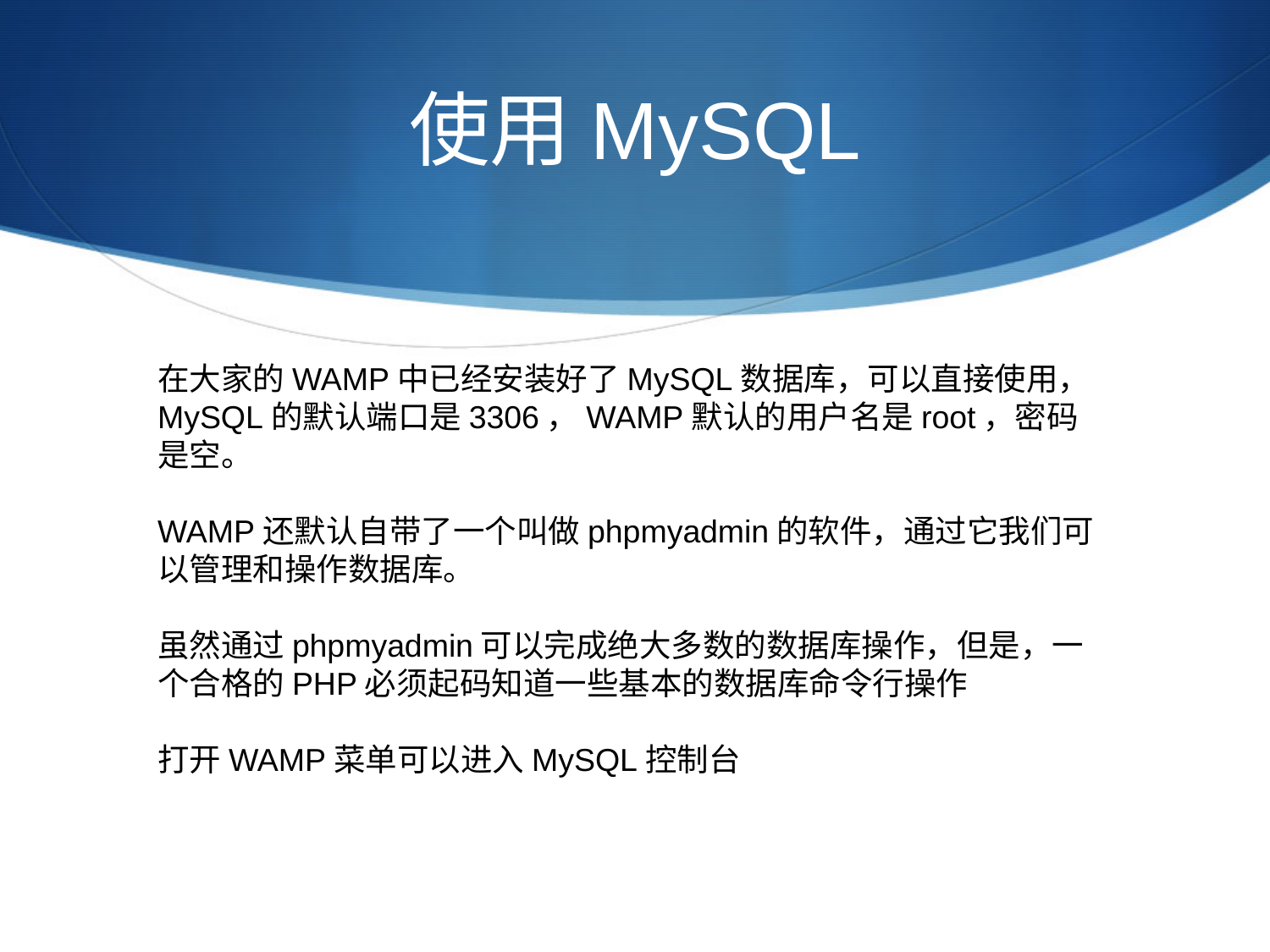

# 使用MySQL
在大家的WAMP中已经安装好了MySQL数据库，可以直接使用，MySQL的默认端口是3306，WAMP默认的用户名是root，密码是空。

WAMP还默认自带了一个叫做phpmyadmin的软件，通过它我们可以管理和操作数据库。

虽然通过phpmyadmin可以完成绝大多数的数据库操作，但是，一个合格的PHP必须起码知道一些基本的数据库命令行操作

打开WAMP菜单可以进入MySQL控制台